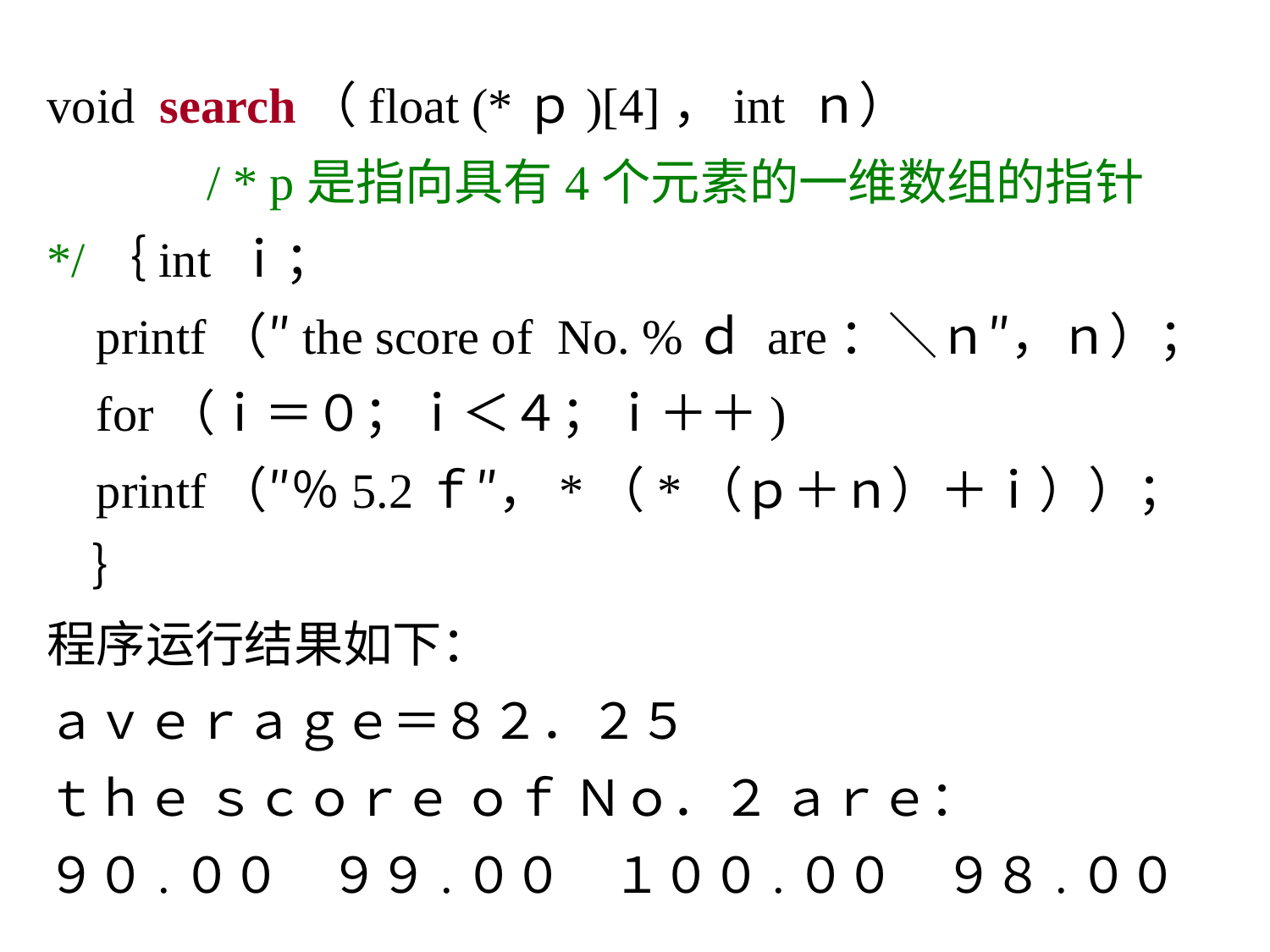

void  search（float (*ｐ)[4]，int ｎ）
             / * p是指向具有4个元素的一维数组的指针 */｛int ｉ；
    printf（″the score of  No. %ｄ are：＼ｎ″，ｎ）；
    for（ｉ＝０；ｉ＜４；ｉ＋＋)
    printf（″％5.2ｆ″，*（*（ｐ＋ｎ）＋ｉ））；
   ｝
程序运行结果如下：
ａｖｅｒａｇｅ＝８２．２５
ｔｈｅ ｓｃｏｒｅ ｏｆ Ｎｏ．２ ａｒｅ：
９０.００　９９.００　１００.００　９８.００